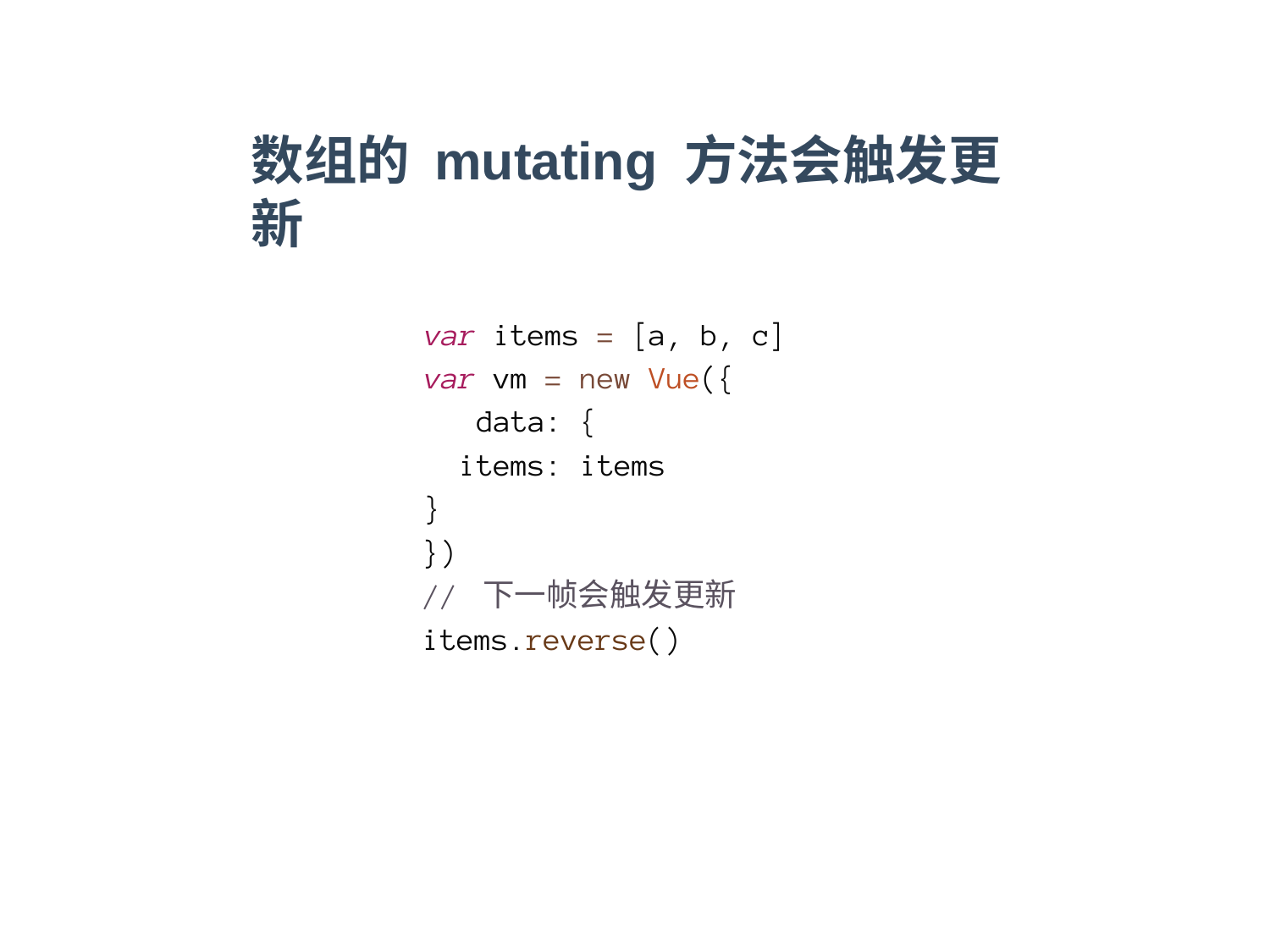

# 数组的 mutating 方法会触发更新
var items = [a, b, c]
var vm = new Vue({  data: {
items: items
}
})
// 下一帧会触发更新
items.reverse()